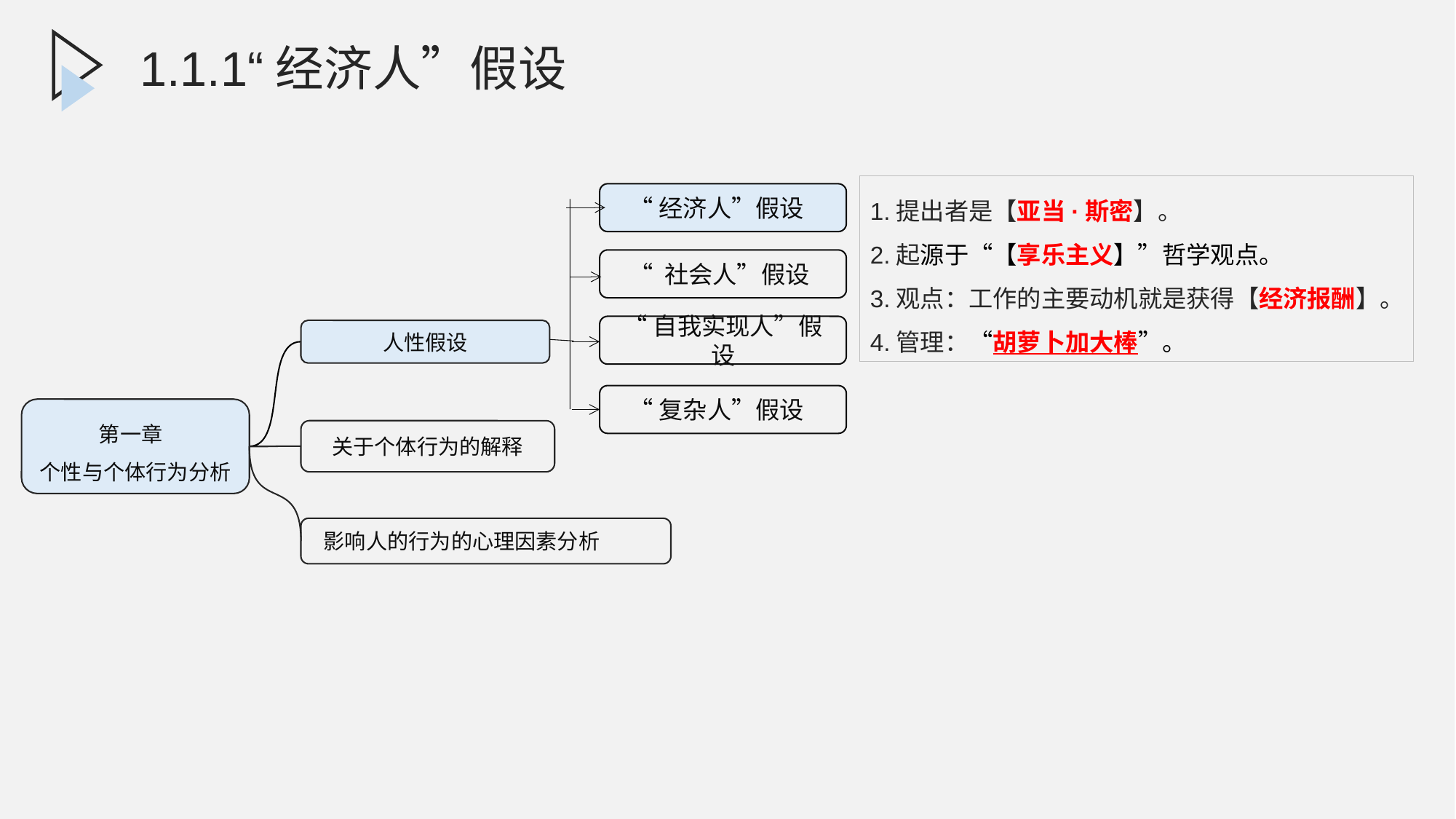

1.1.1.1“经济人”的基本含义
1.1.1“经济人”假设
1.提出者是【亚当·斯密】。
2.起源于“【享乐主义】”哲学观点。
3.观点：工作的主要动机就是获得【经济报酬】。
4.管理：“胡萝卜加大棒”。
   “经济人”假设
   “ 社会人”假设

“自我实现人”假设
   “复杂人”假设
人性假设
第一章
个性与个体行为分析
关于个体行为的解释
 影响人的行为的心理因素分析